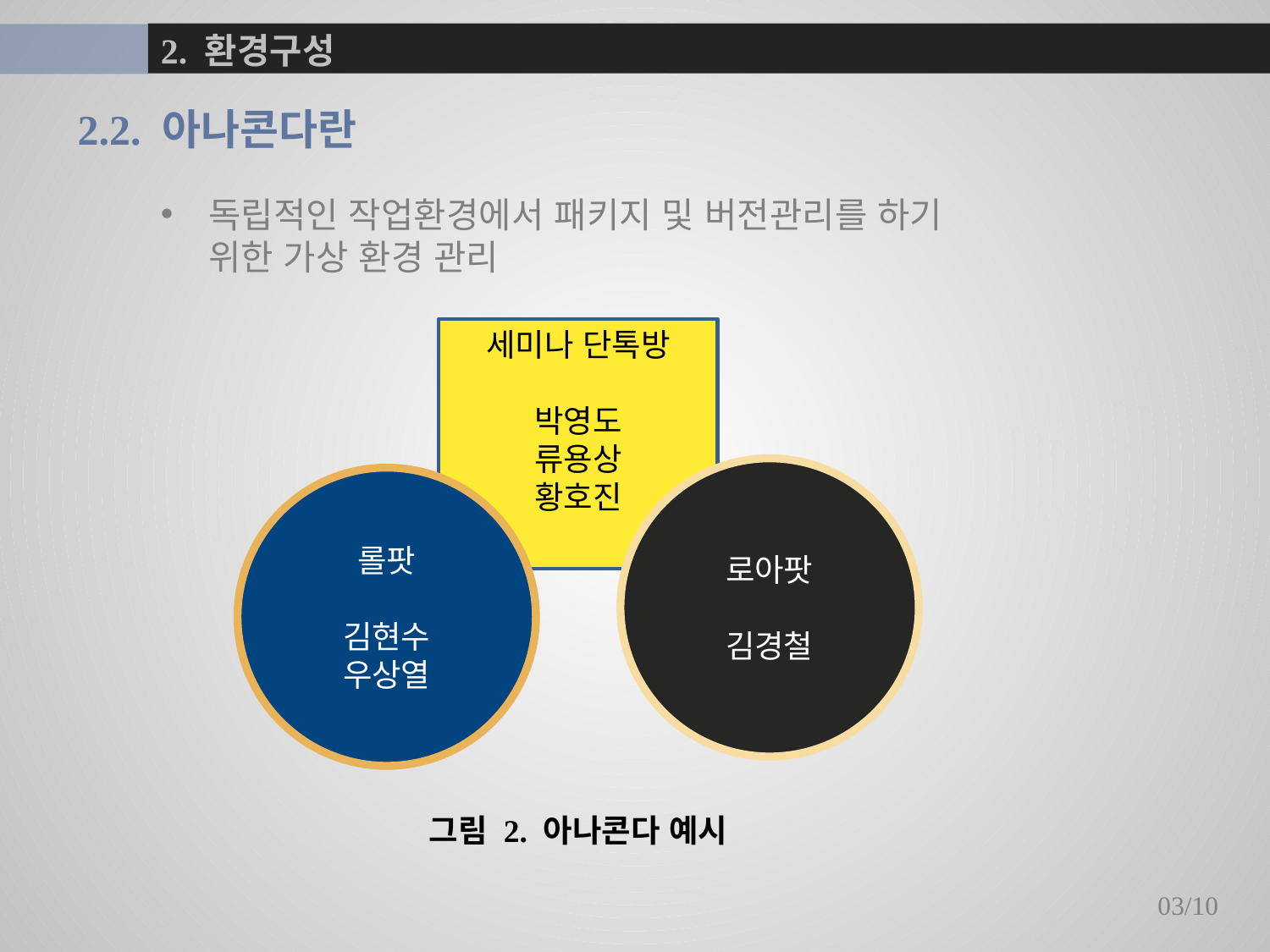

# 2. 환경구성
2.2. 아나콘다란
독립적인 작업환경에서 패키지 및 버전관리를 하기 위한 가상 환경 관리
세미나 단톡방

박영도
류용상
황호진
로아팟

김경철
롤팟

김현수
우상열
그림 2. 아나콘다 예시
03/10